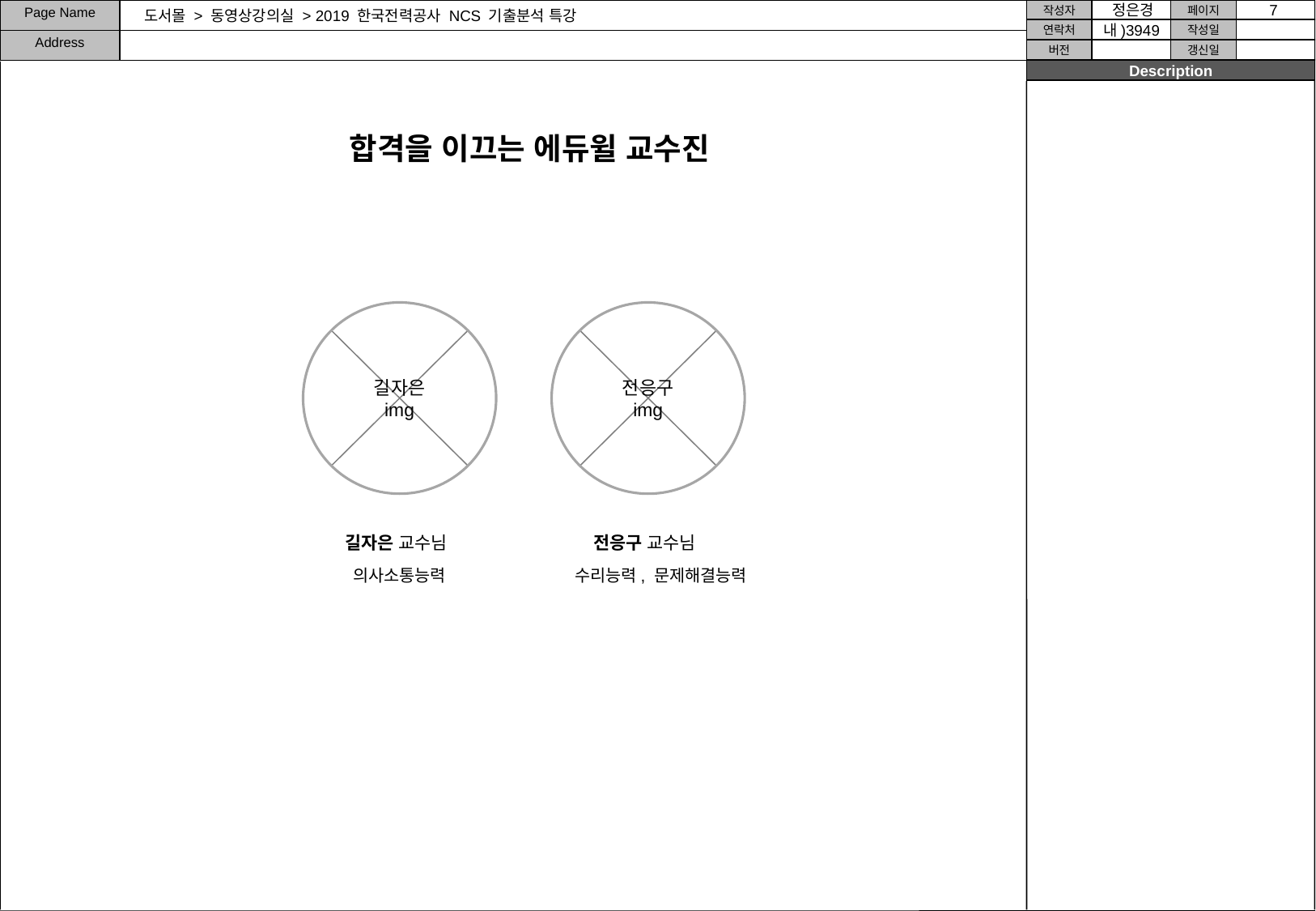

도서몰 > 동영상강의실 > 2019 한국전력공사 NCS 기출분석 특강
#
합격을 이끄는 에듀윌 교수진
길자은
img
전응구
img
길자은 교수님
전응구 교수님
의사소통능력
수리능력, 문제해결능력